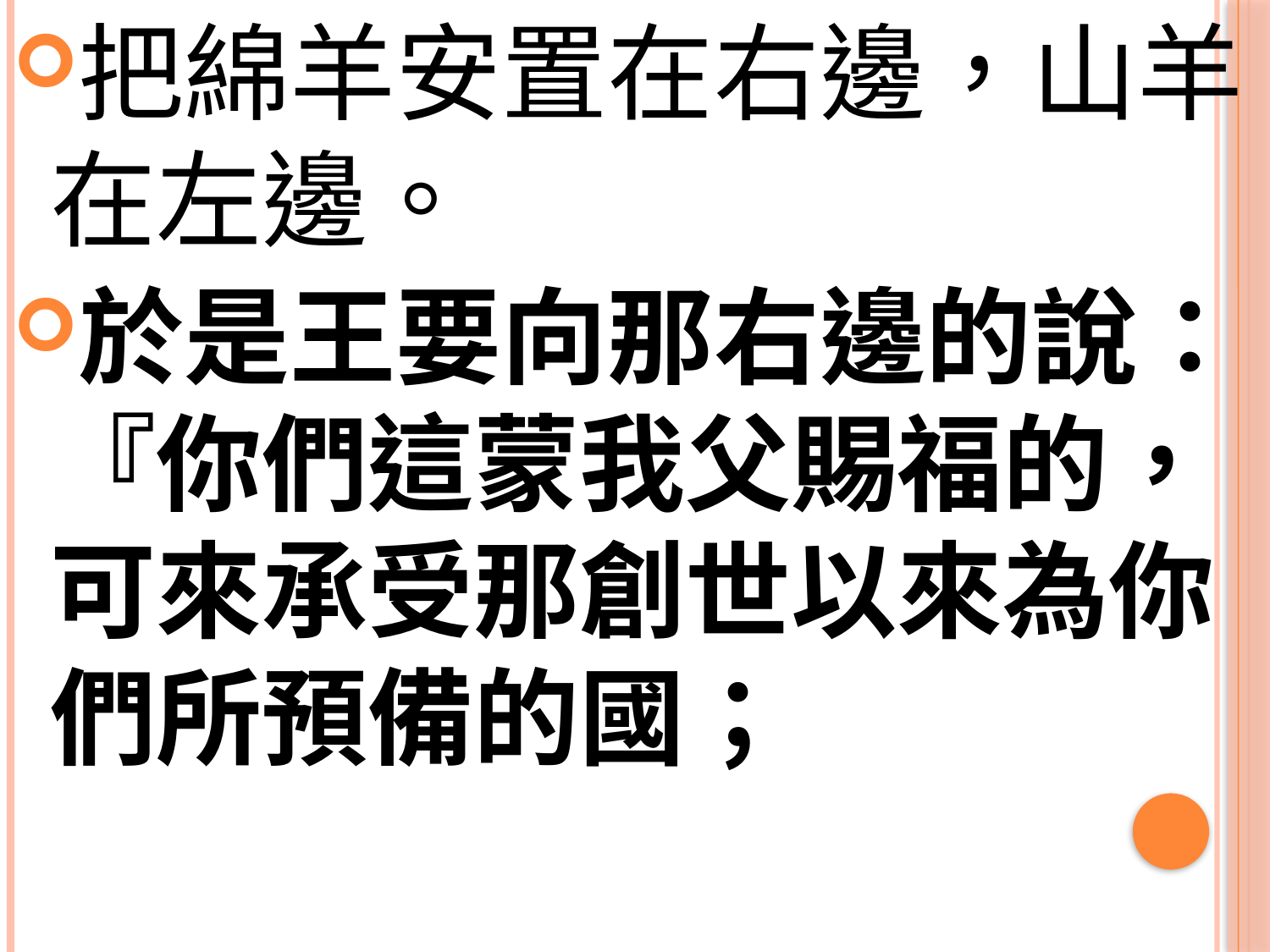

把綿羊安置在右邊，山羊在左邊。
於是王要向那右邊的說：『你們這蒙我父賜福的，可來承受那創世以來為你們所預備的國；